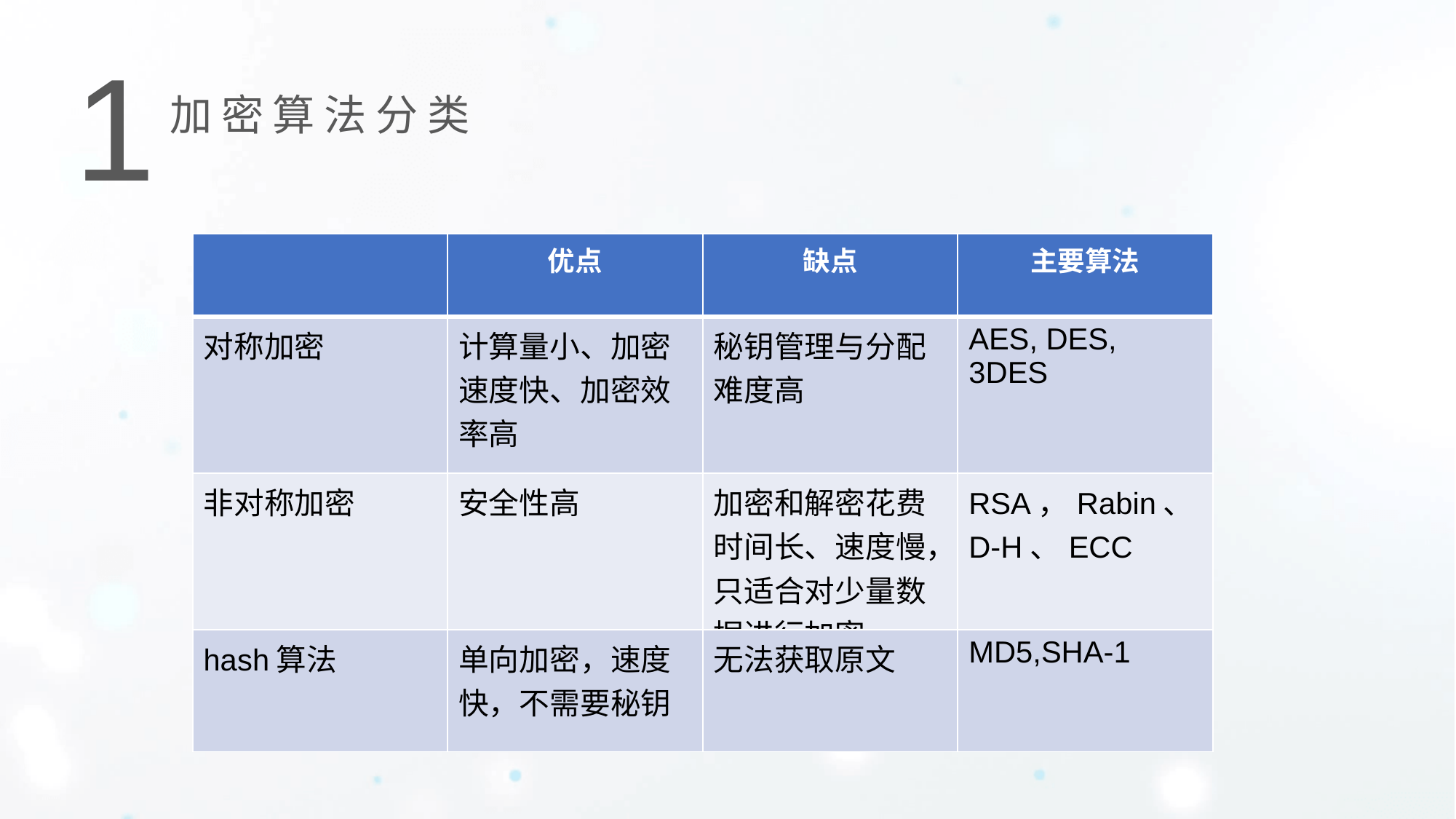

1
加密算法分类
|  | 优点 | 缺点 | 主要算法 |
| --- | --- | --- | --- |
| 对称加密 | 计算量小、加密速度快、加密效率高 | 秘钥管理与分配难度高 | AES, DES, 3DES |
| 非对称加密 | 安全性高 | 加密和解密花费时间长、速度慢，只适合对少量数据进行加密。 | RSA，Rabin、D-H、ECC |
| hash算法 | 单向加密，速度快，不需要秘钥 | 无法获取原文 | MD5,SHA-1 |